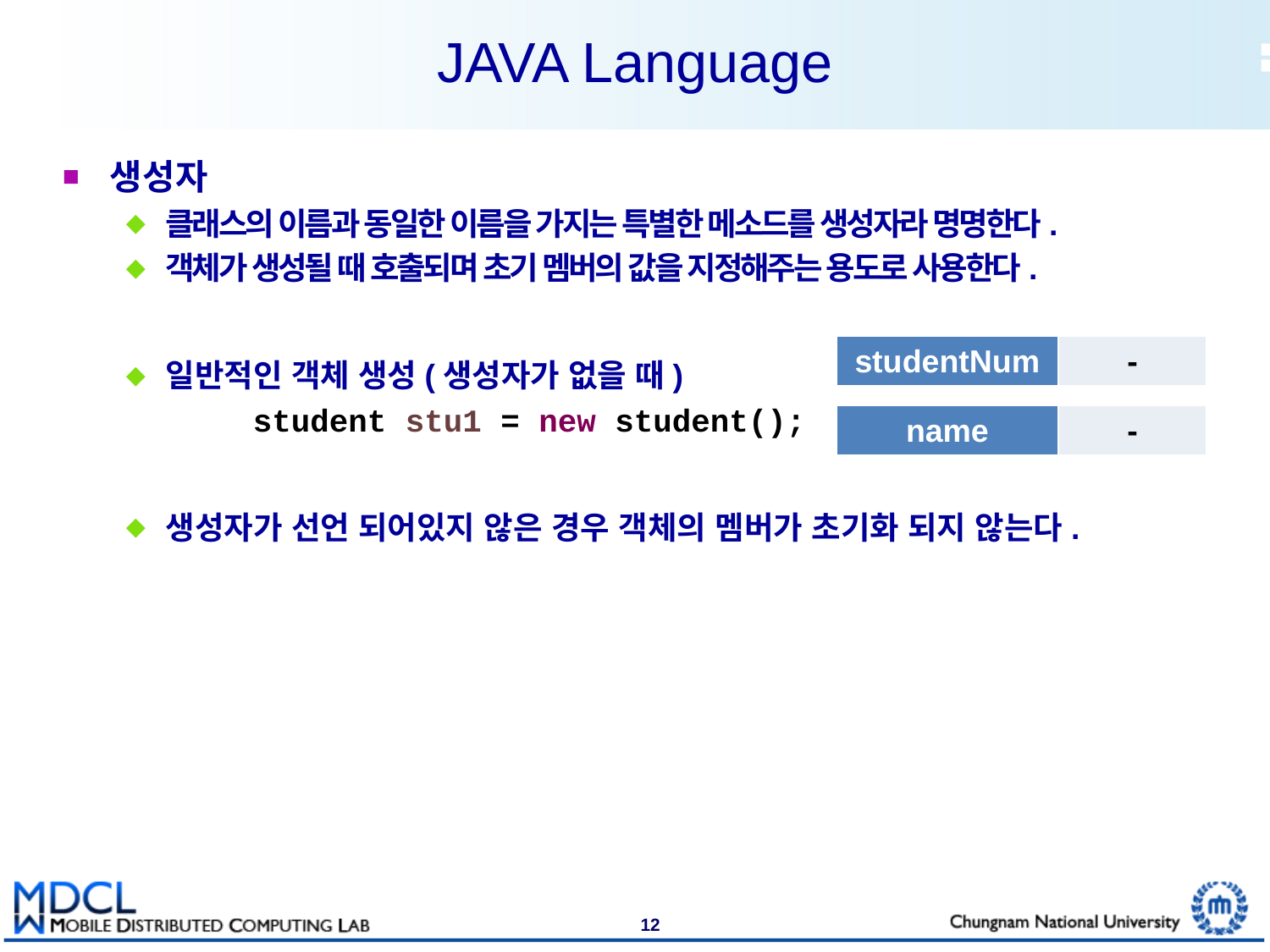

# JAVA Language
생성자
클래스의 이름과 동일한 이름을 가지는 특별한 메소드를 생성자라 명명한다.
객체가 생성될 때 호출되며 초기 멤버의 값을 지정해주는 용도로 사용한다.

일반적인 객체 생성(생성자가 없을 때)
	student stu1 = new student();

생성자가 선언 되어있지 않은 경우 객체의 멤버가 초기화 되지 않는다.
| studentNum | - |
| --- | --- |
| name | - |
| --- | --- |